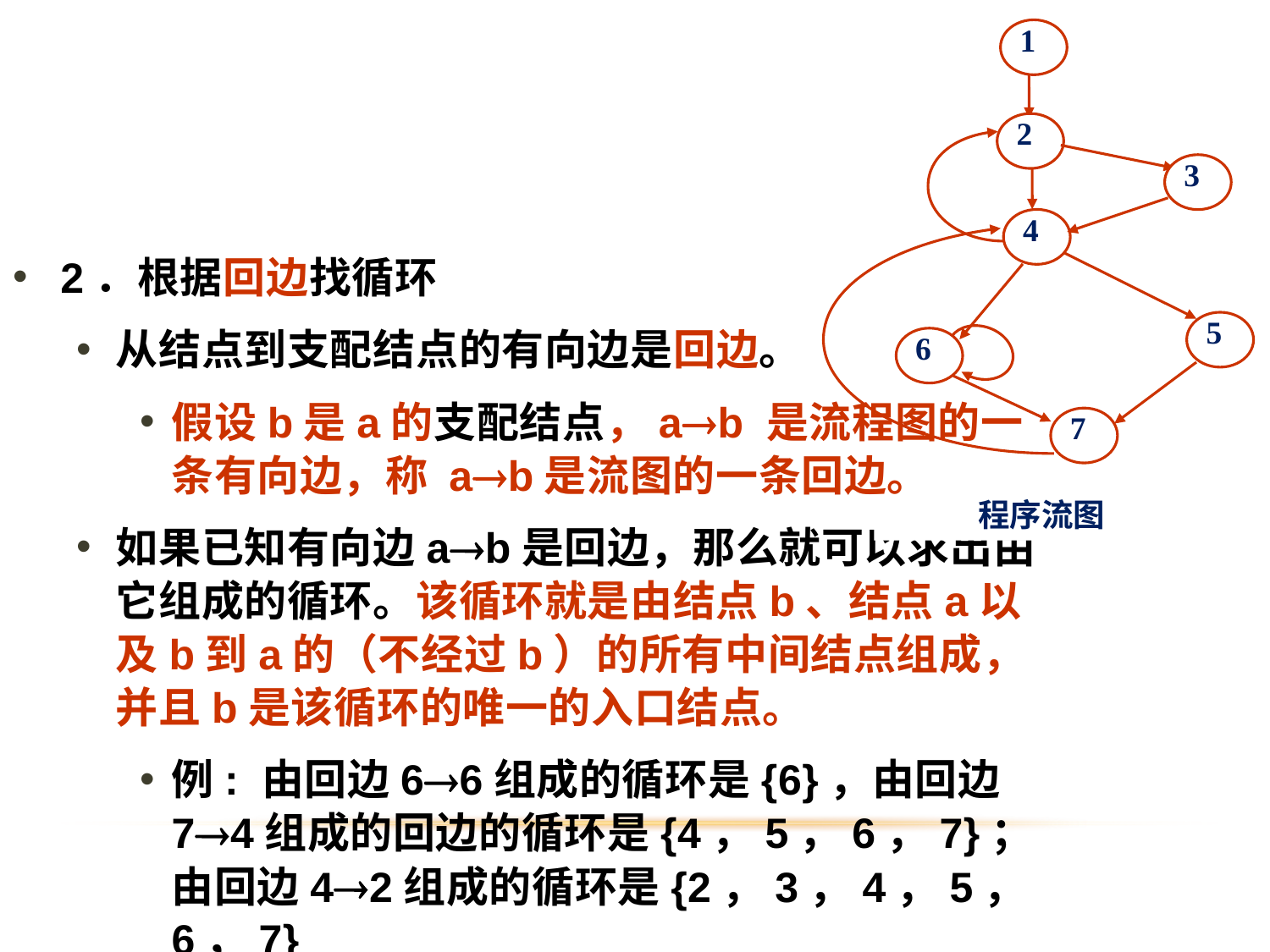

1

2

3

4

5

6

7
程序流图
2．根据回边找循环
从结点到支配结点的有向边是回边。
假设b是a的支配结点，a→b 是流程图的一条有向边，称 a→b是流图的一条回边。
如果已知有向边a→b是回边，那么就可以求出由它组成的循环。该循环就是由结点b、结点a以及b到a的（不经过b）的所有中间结点组成，并且b是该循环的唯一的入口结点。
例: 由回边6→6组成的循环是{6}，由回边7→4组成的回边的循环是{4，5，6，7}；由回边4→2组成的循环是{2，3，4，5，6，7}